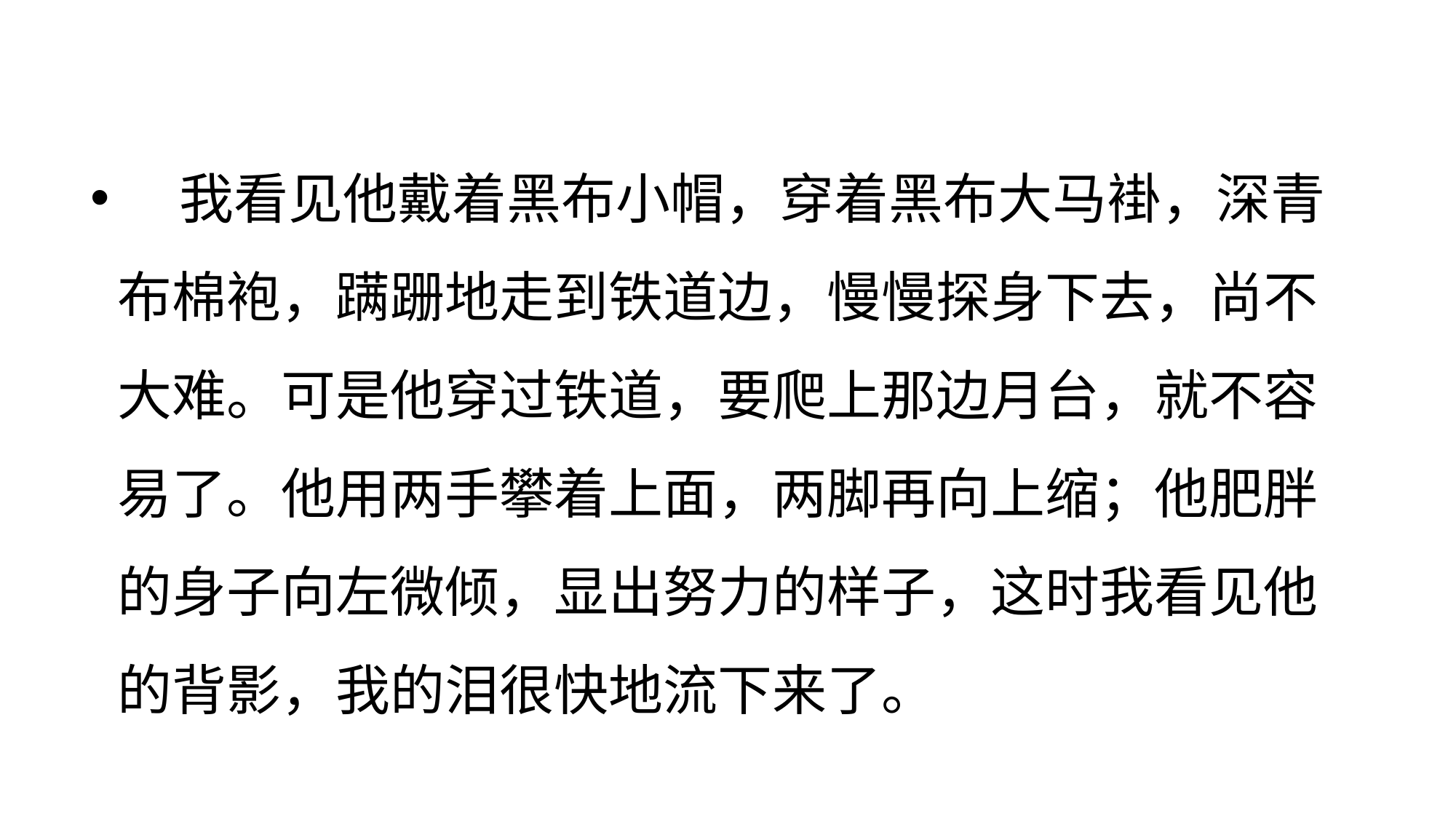

我看见他戴着黑布小帽，穿着黑布大马褂，深青布棉袍，蹒跚地走到铁道边，慢慢探身下去，尚不大难。可是他穿过铁道，要爬上那边月台，就不容易了。他用两手攀着上面，两脚再向上缩；他肥胖的身子向左微倾，显出努力的样子，这时我看见他的背影，我的泪很快地流下来了。